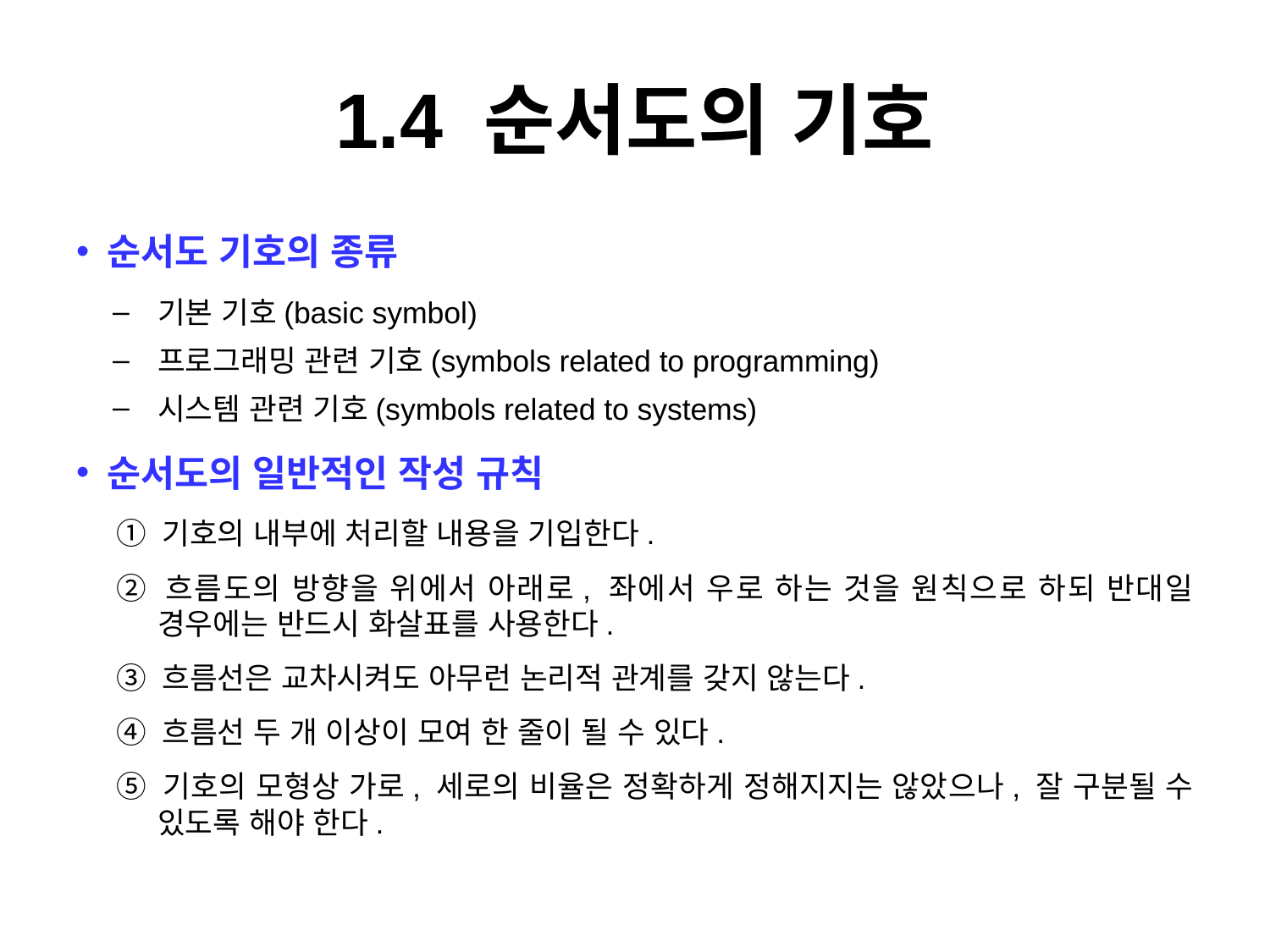

# 1.4 순서도의 기호
 순서도 기호의 종류
기본 기호(basic symbol)
프로그래밍 관련 기호(symbols related to programming)
시스템 관련 기호(symbols related to systems)
 순서도의 일반적인 작성 규칙
① 기호의 내부에 처리할 내용을 기입한다.
② 흐름도의 방향을 위에서 아래로, 좌에서 우로 하는 것을 원칙으로 하되 반대일 경우에는 반드시 화살표를 사용한다.
③ 흐름선은 교차시켜도 아무런 논리적 관계를 갖지 않는다.
④ 흐름선 두 개 이상이 모여 한 줄이 될 수 있다.
⑤ 기호의 모형상 가로, 세로의 비율은 정확하게 정해지지는 않았으나, 잘 구분될 수 있도록 해야 한다.